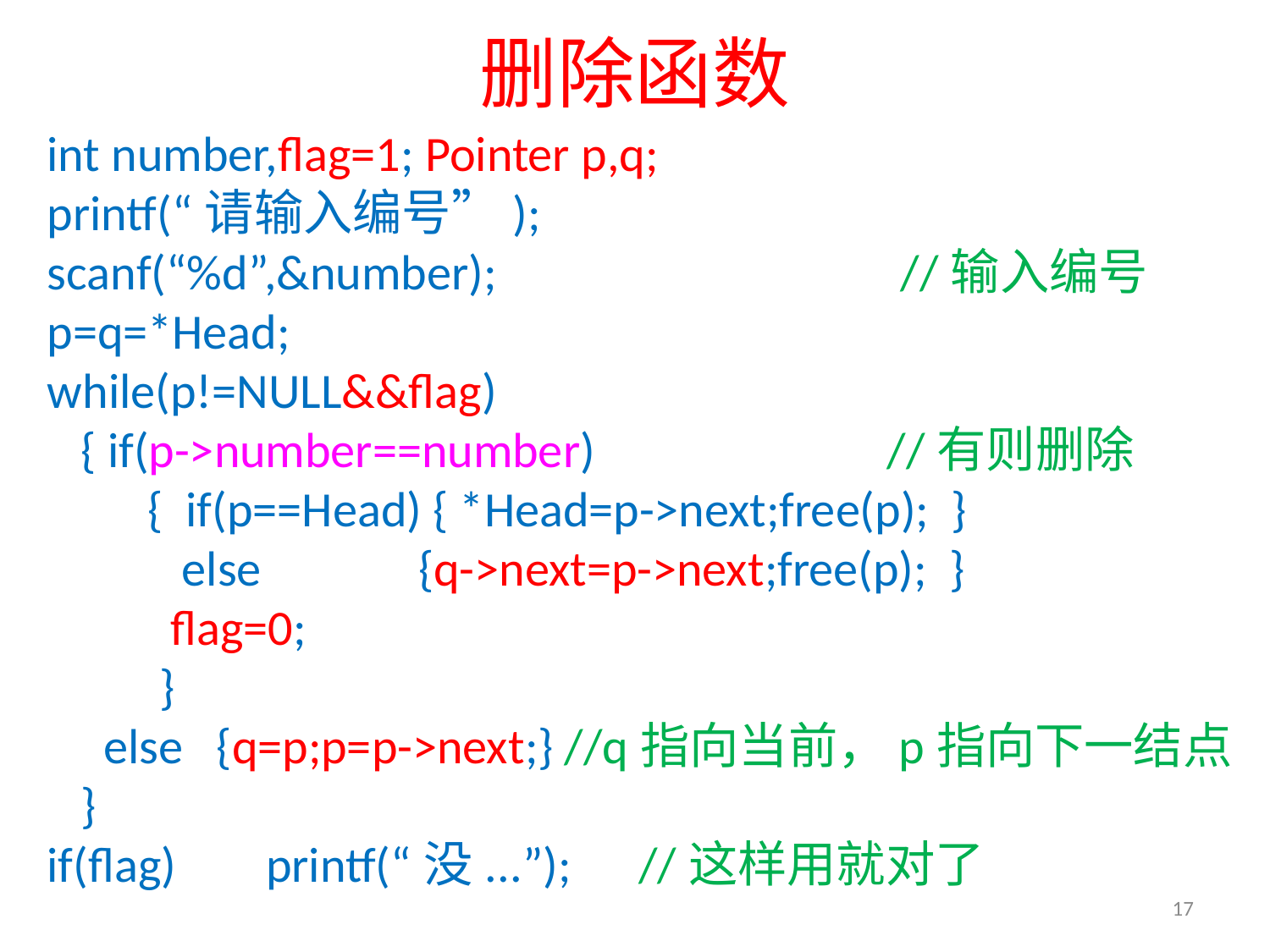

# 删除函数
int number,flag=1; Pointer p,q;
printf(“请输入编号”);
scanf(“%d”,&number);                                    //输入编号
p=q=*Head;
while(p!=NULL&&flag)
   { if(p->number==number)                          //有则删除
         {  if(p==Head) { *Head=p->next;free(p);  }
            else              {q->next=p->next;free(p);  }
           flag=0;
          }
     else   {q=p;p=p->next;} //q指向当前，p指向下一结点
   }
if(flag)        printf(“没...”);      //这样用就对了
17